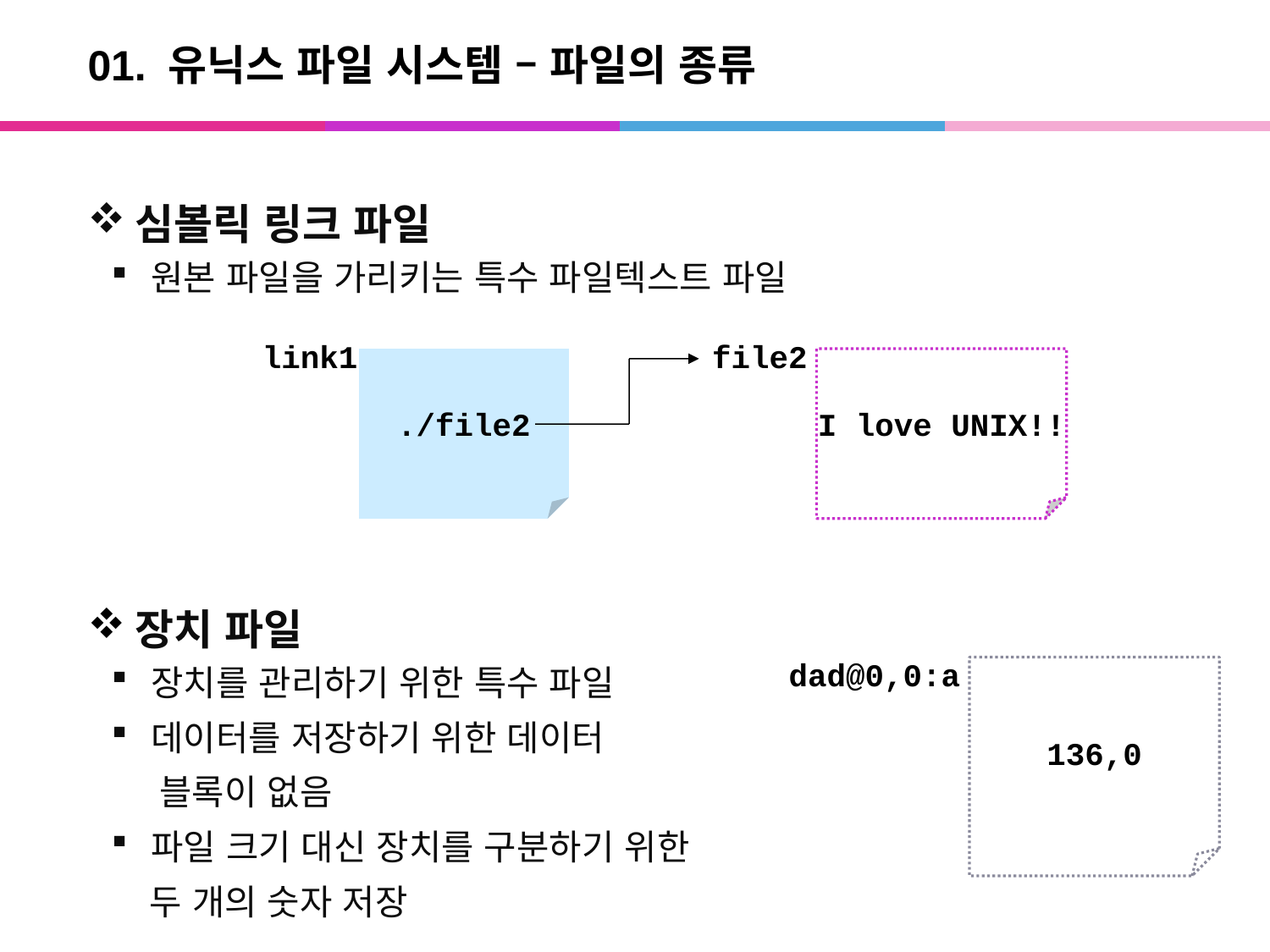

# 01. 유닉스 파일 시스템 – 파일의 종류
심볼릭 링크 파일
원본 파일을 가리키는 특수 파일텍스트 파일

장치 파일
장치를 관리하기 위한 특수 파일
데이터를 저장하기 위한 데이터
    블록이 없음
파일 크기 대신 장치를 구분하기 위한
   두 개의 숫자 저장
link1
file2
./file2
I love UNIX!!

dad@0,0:a
136,0